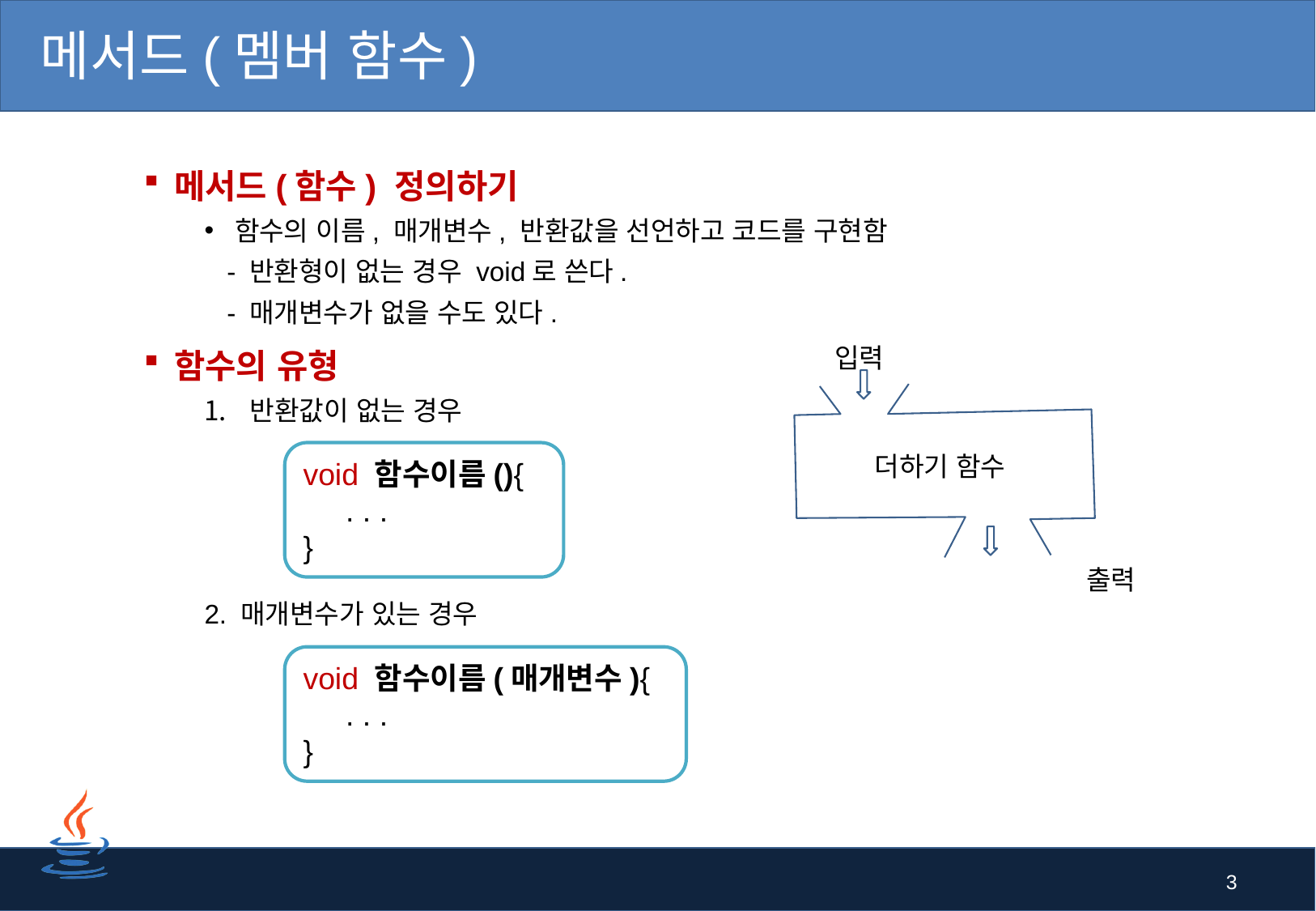

# 메서드(멤버 함수)
메서드(함수) 정의하기
함수의 이름, 매개변수, 반환값을 선언하고 코드를 구현함
   - 반환형이 없는 경우 void로 쓴다.
   - 매개변수가 없을 수도 있다.
함수의 유형
반환값이 없는 경우

2. 매개변수가 있는 경우

입력

void 함수이름(){
     . . .
}
더하기 함수

출력
void 함수이름(매개변수){
     . . .
}
3